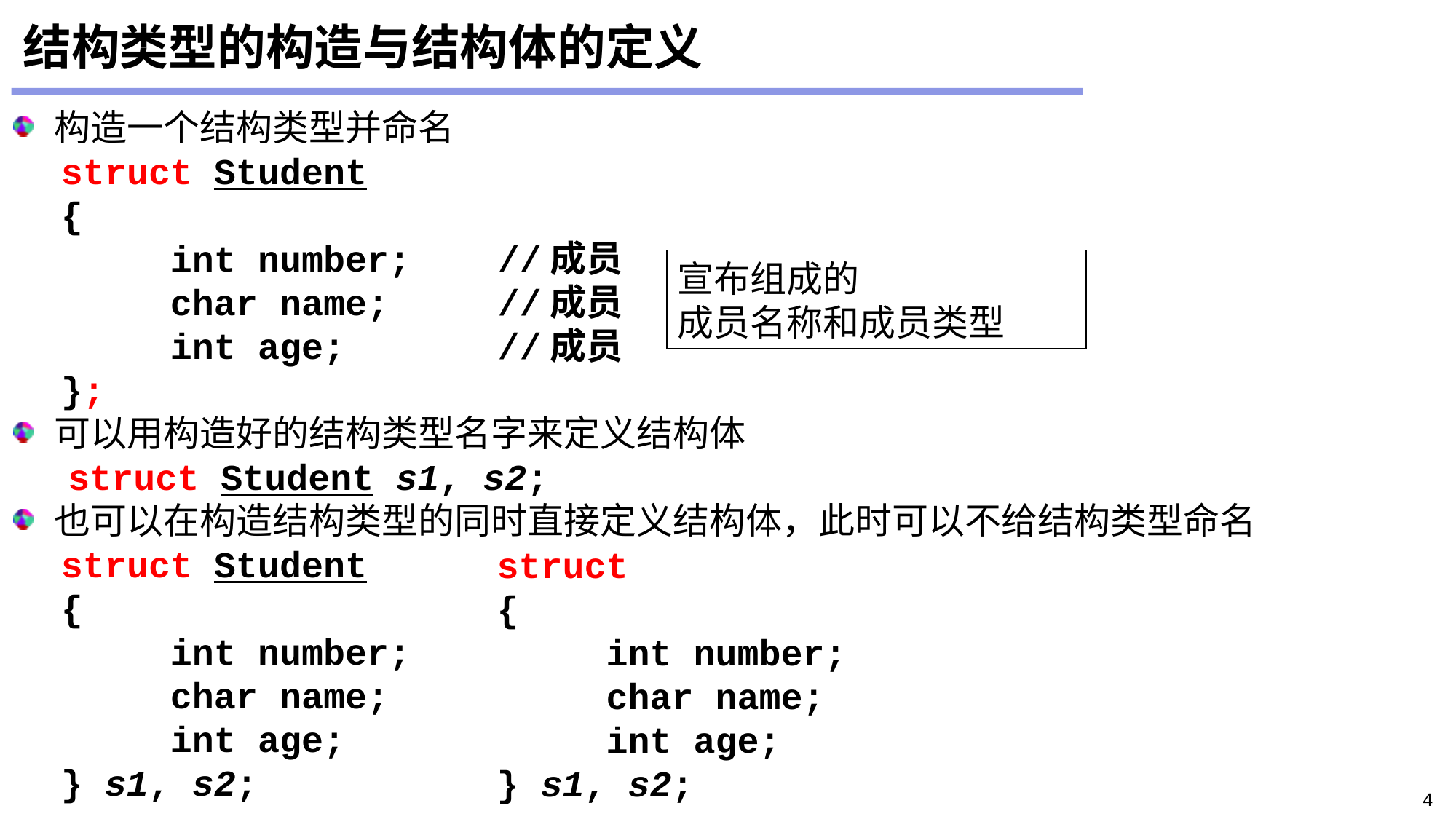

# 结构类型的构造与结构体的定义
构造一个结构类型并命名
struct Student
{
	int number;	//成员
	char name; 	//成员
	int age; 		//成员
};
可以用构造好的结构类型名字来定义结构体
struct Student s1, s2;
也可以在构造结构类型的同时直接定义结构体，此时可以不给结构类型命名
struct Student
{
	int number;
	char name;
	int age;
} s1, s2;
宣布组成的
成员名称和成员类型
struct
{
	int number;
	char name;
	int age;
} s1, s2;
4